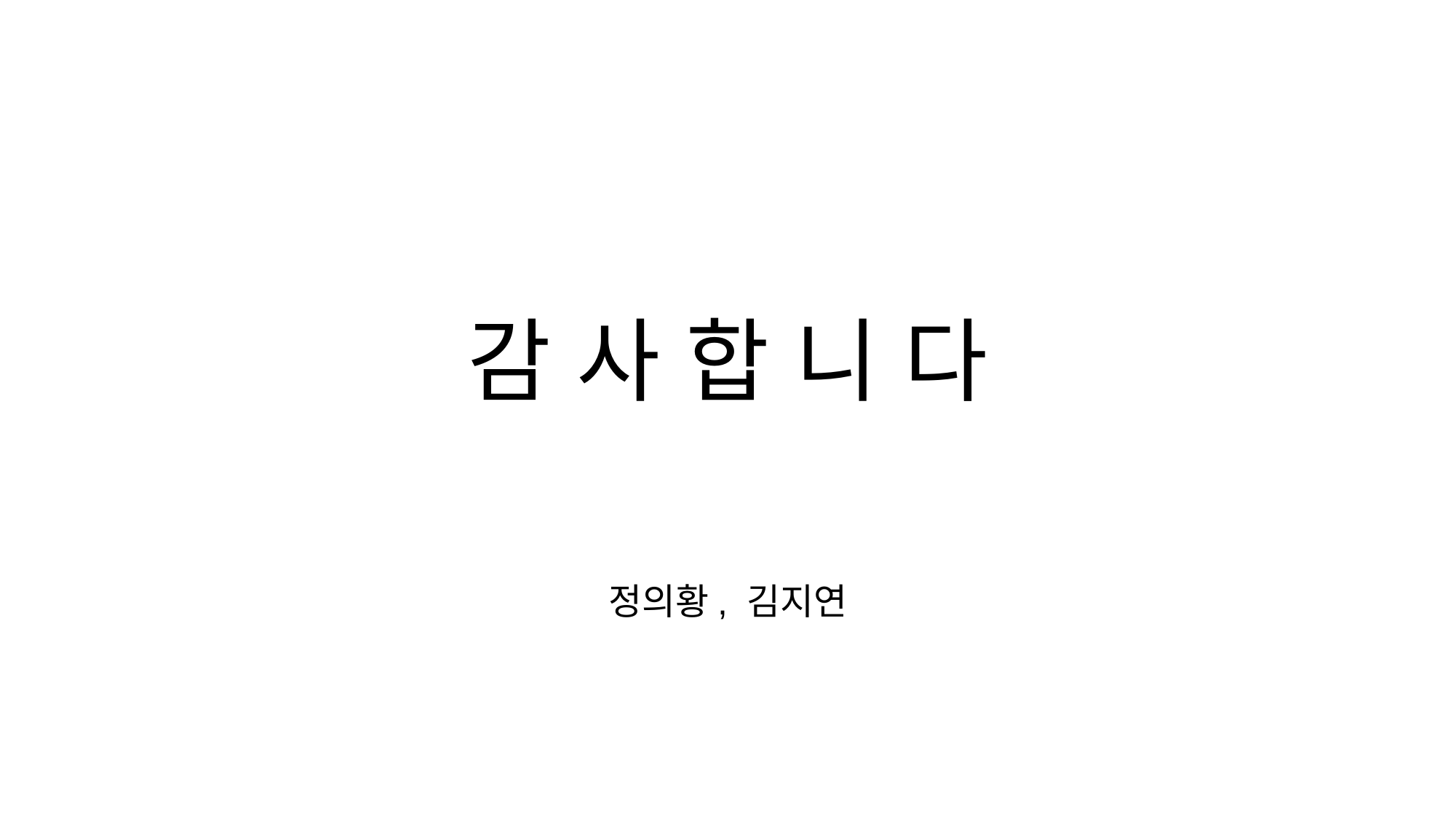

# 감 사 합 니 다
정의황, 김지연